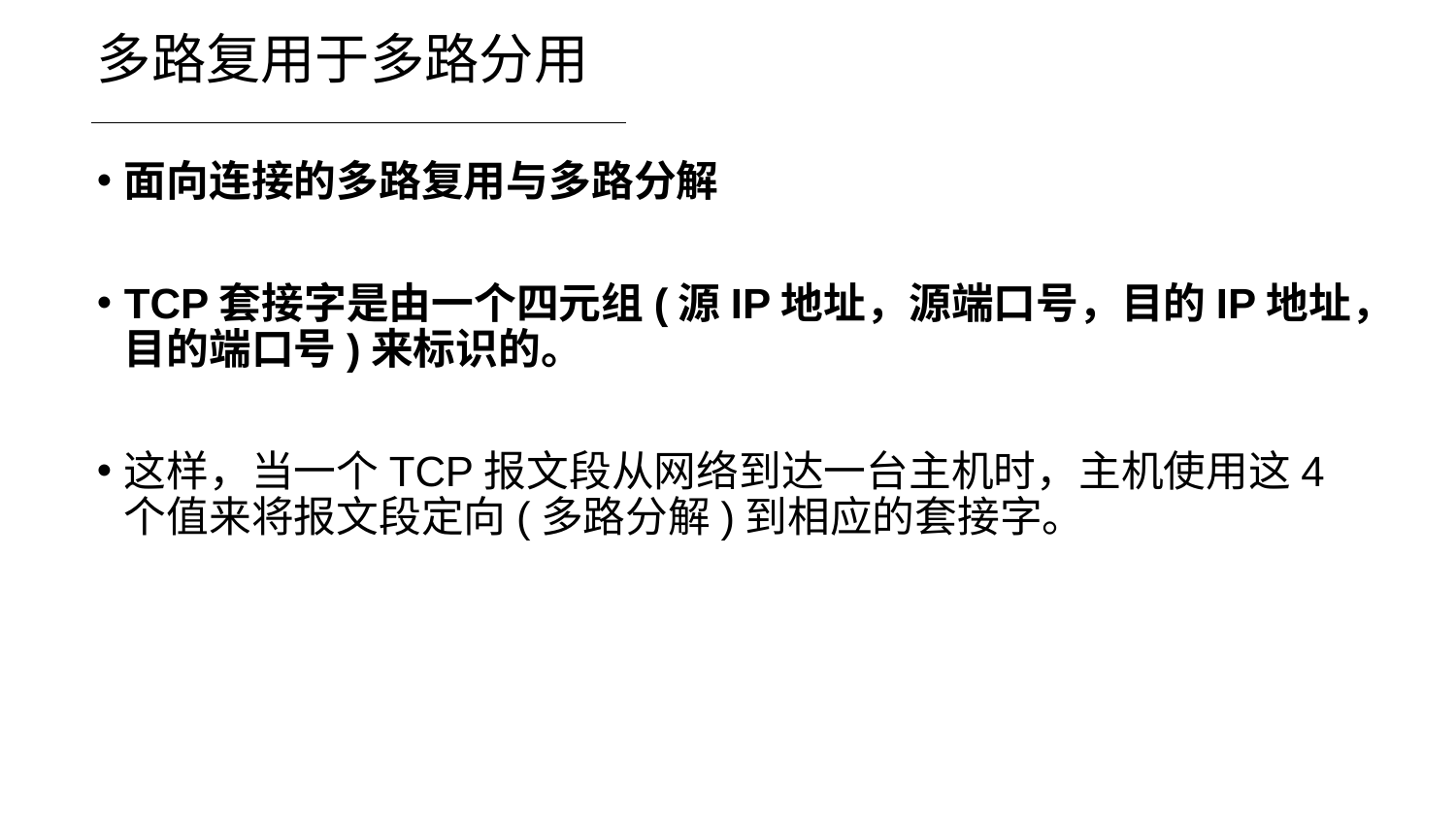

# 多路复用于多路分用
面向连接的多路复用与多路分解

TCP套接字是由一个四元组(源IP地址，源端口号，目的IP地址，目的端口号)来标识的。

这样，当一个TCP报文段从网络到达一台主机时，主机使用这4个值来将报文段定向(多路分解)到相应的套接字。